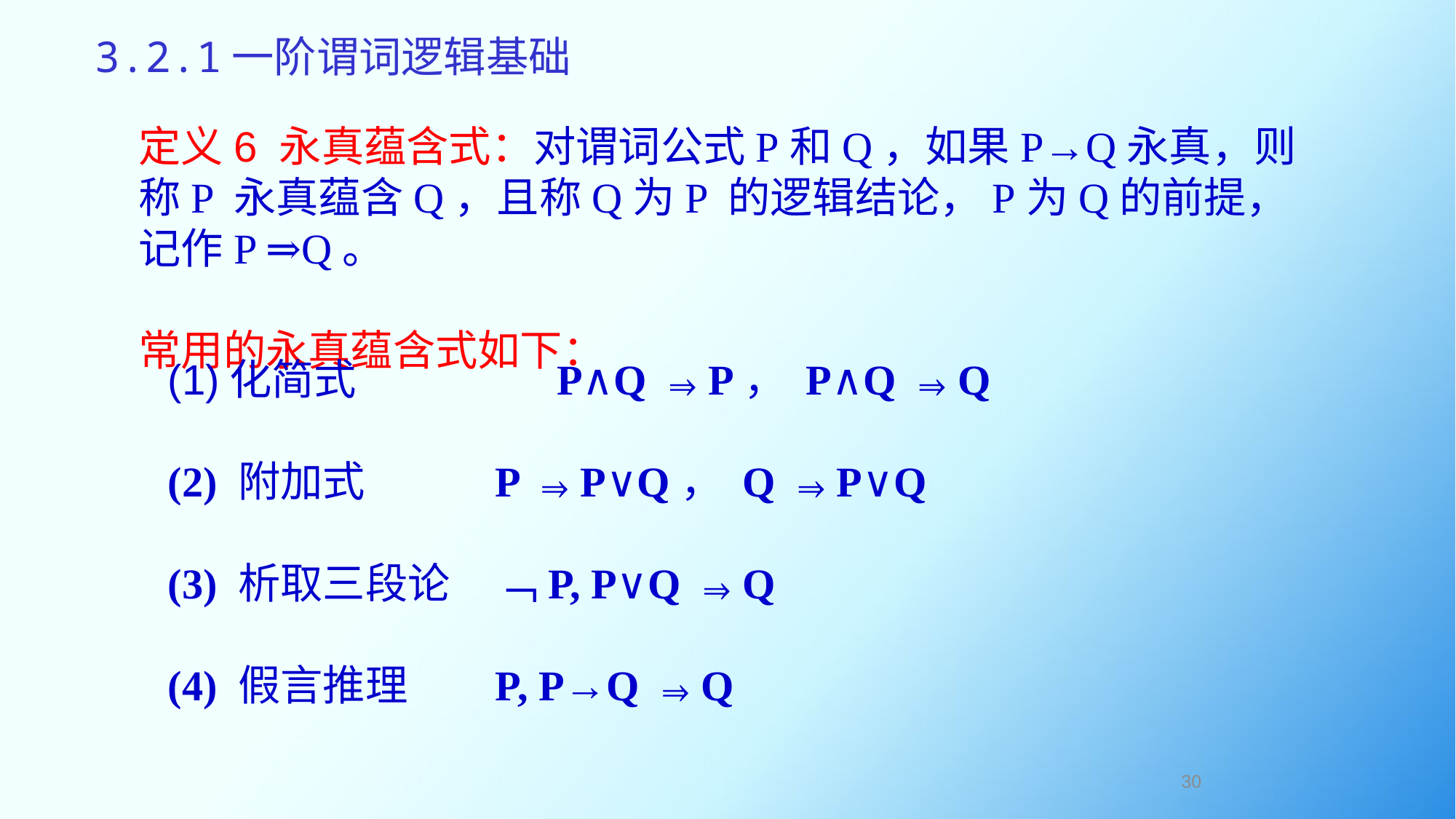

# 3.2.1一阶谓词逻辑基础
定义6 永真蕴含式：对谓词公式P和Q，如果P→Q永真，则称P 永真蕴含Q，且称Q为P 的逻辑结论，P为Q的前提，记作P ⇒Q。

常用的永真蕴含式如下：
化简式		P∧Q ⇒P， P∧Q ⇒Q

(2) 附加式		P ⇒P∨Q， Q ⇒P∨Q

(3) 析取三段论	﹁P, P∨Q ⇒Q

(4) 假言推理	P, P→Q ⇒Q

30